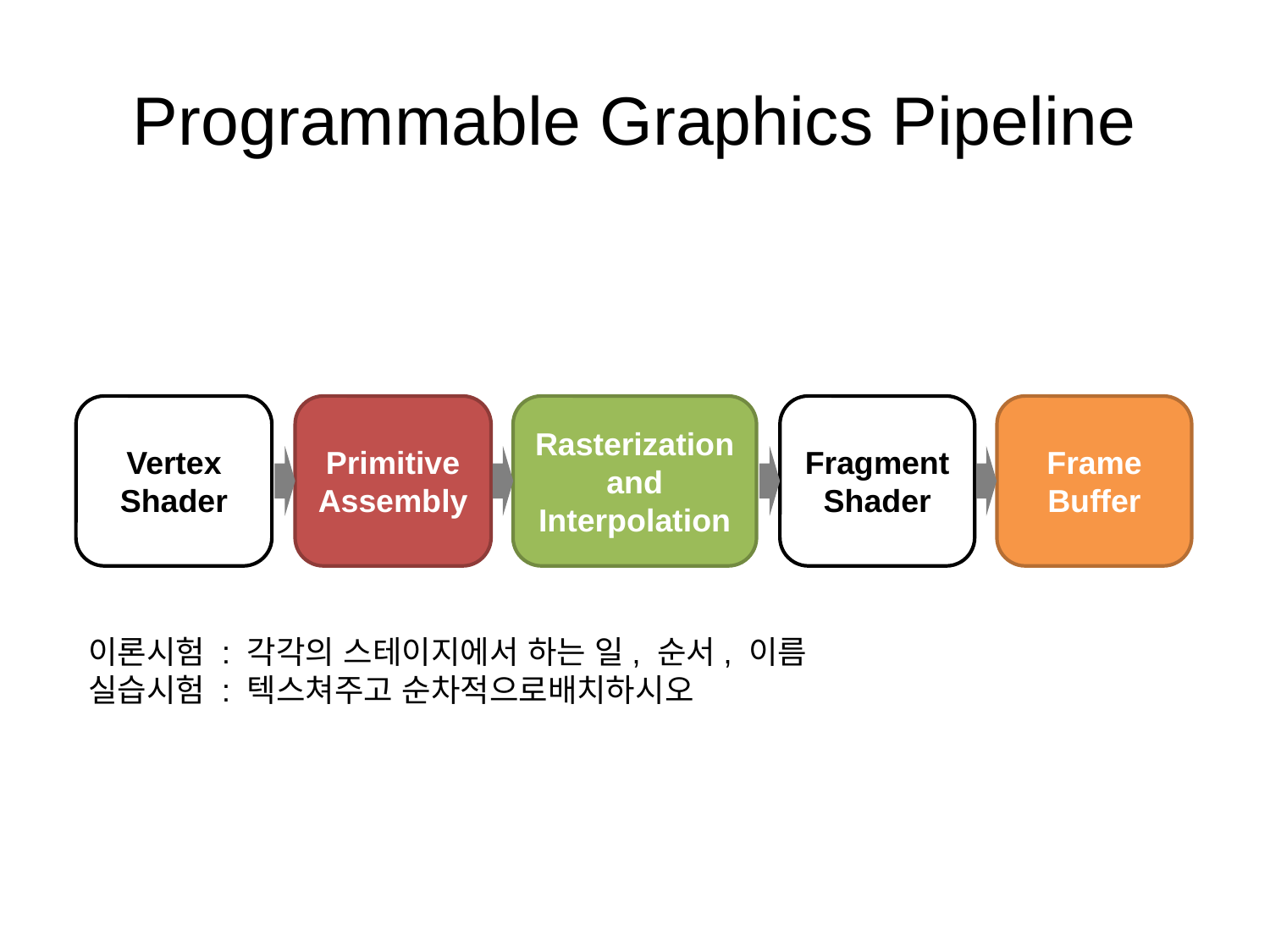

# Programmable Graphics Pipeline
Vertex Shader
Primitive Assembly
Rasterization and Interpolation
Fragment Shader
Frame Buffer

이론시험 : 각각의 스테이지에서 하는 일, 순서, 이름
실습시험 : 텍스쳐주고 순차적으로배치하시오